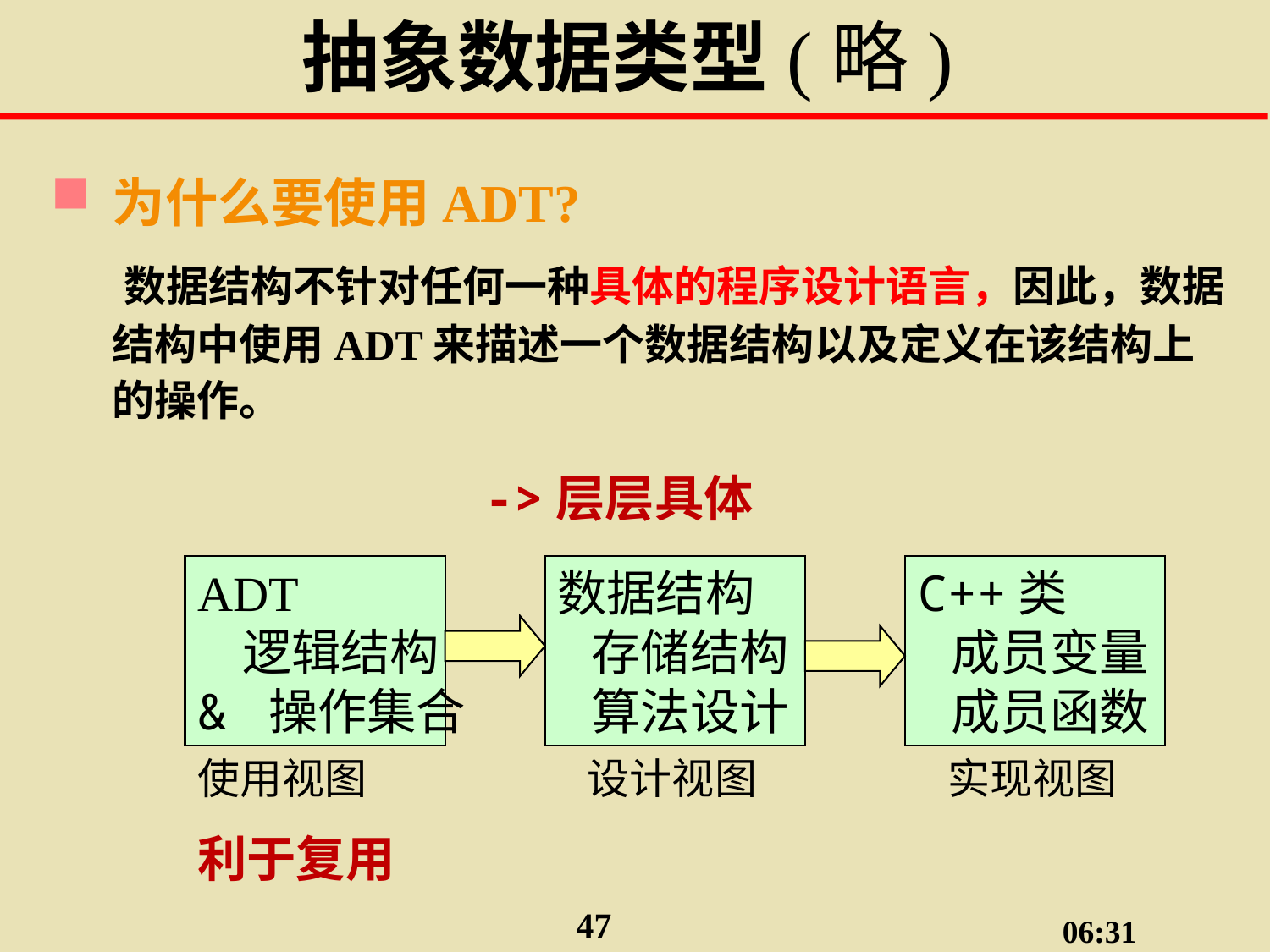

# 抽象数据类型(略)
为什么要使用ADT?
     数据结构不针对任何一种具体的程序设计语言，因此，数据结构中使用ADT来描述一个数据结构以及定义在该结构上的操作。
->层层具体
ADT
   逻辑结构
& 操作集合
使用视图
利于复用
数据结构
  存储结构
  算法设计

设计视图
C++类
  成员变量
  成员函数

实现视图